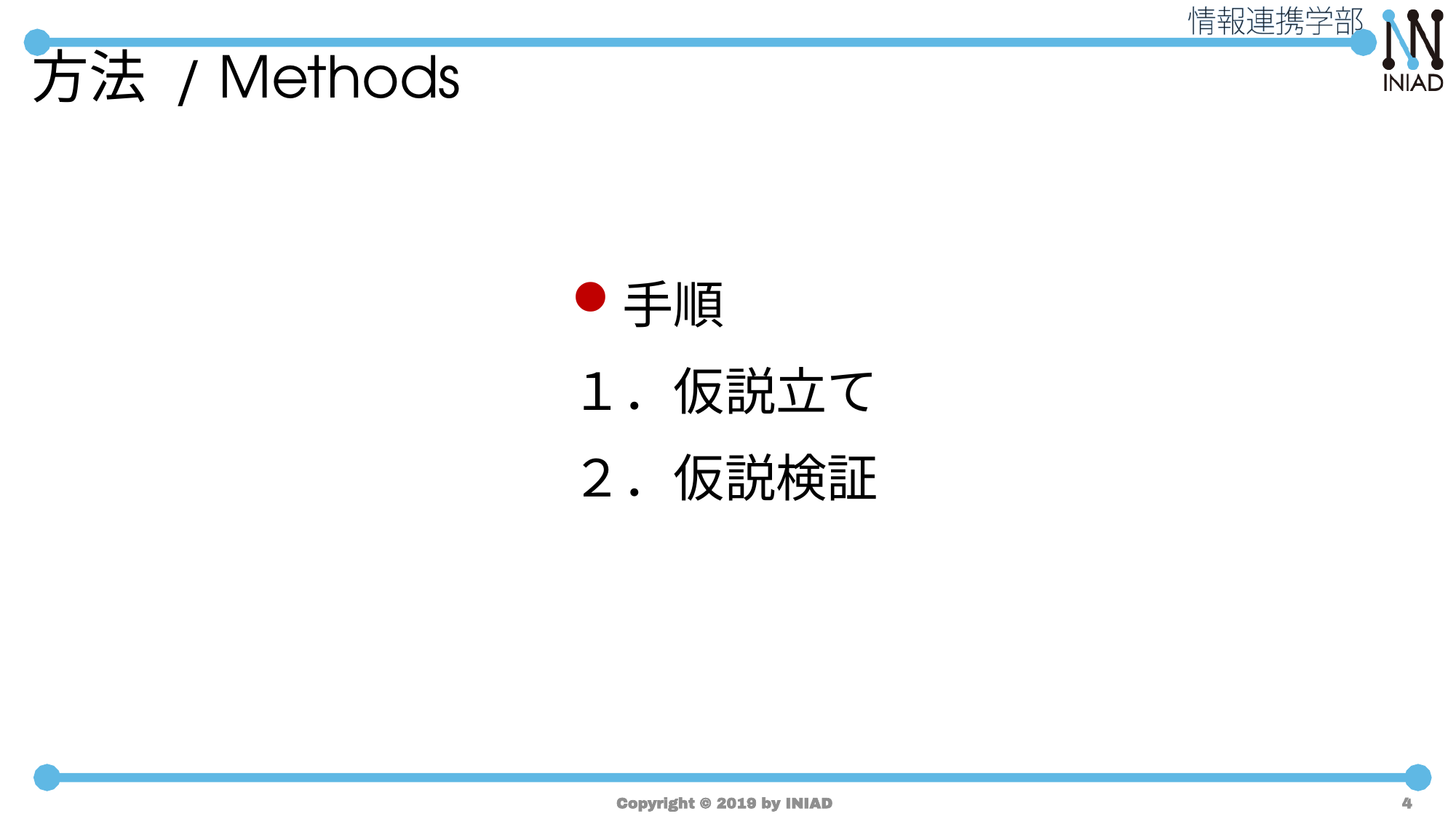

# 方法 / Methods
手順
１．仮説立て
２．仮説検証
Copyright © 2019 by INIAD
4